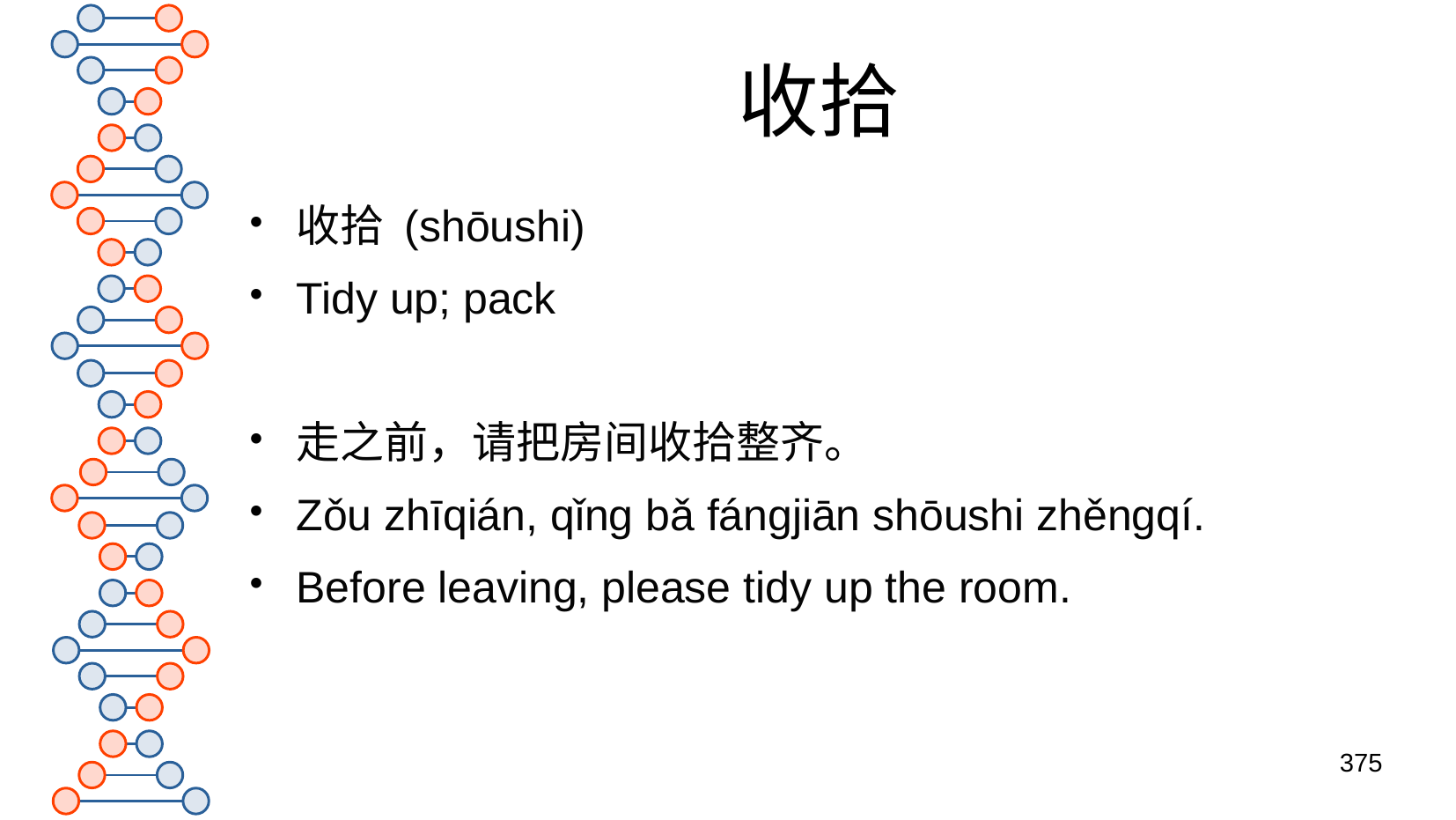

# 收拾
收拾 (shōushi)
Tidy up; pack

走之前，请把房间收拾整齐。
Zǒu zhīqián, qǐng bǎ fángjiān shōushi zhěngqí.
Before leaving, please tidy up the room.

375